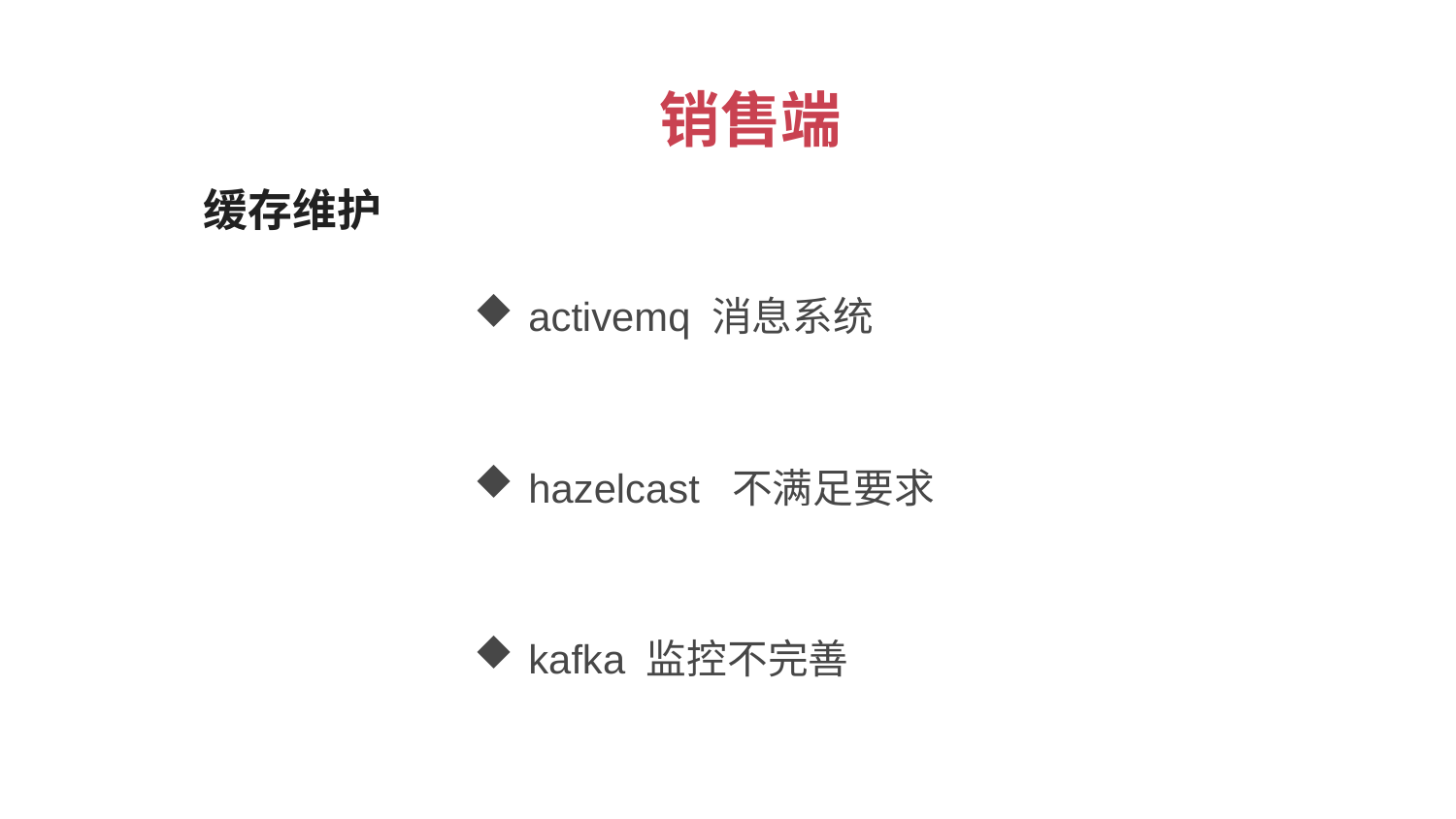

销售端
缓存维护
activemq 消息系统
hazelcast  不满足要求
kafka 监控不完善